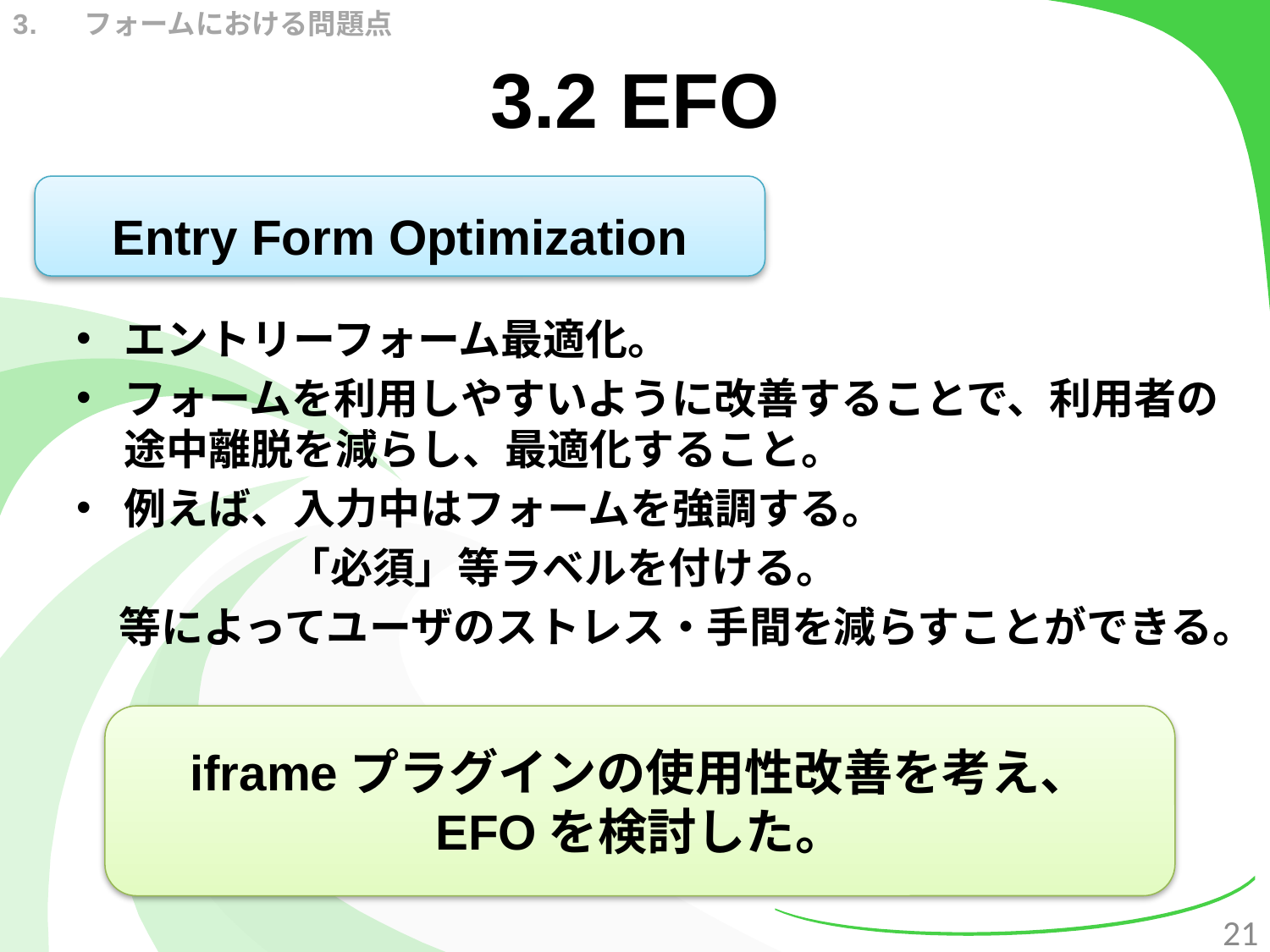

フォームにおける問題点
# 3.2 EFO
Entry Form Optimization
エントリーフォーム最適化。
フォームを利用しやすいように改善することで、利用者の途中離脱を減らし、最適化すること。
例えば、入力中はフォームを強調する。
　　　　　「必須」等ラベルを付ける。
　等によってユーザのストレス・手間を減らすことができる。

iframeプラグインの使用性改善を考え、
EFOを検討した。
21